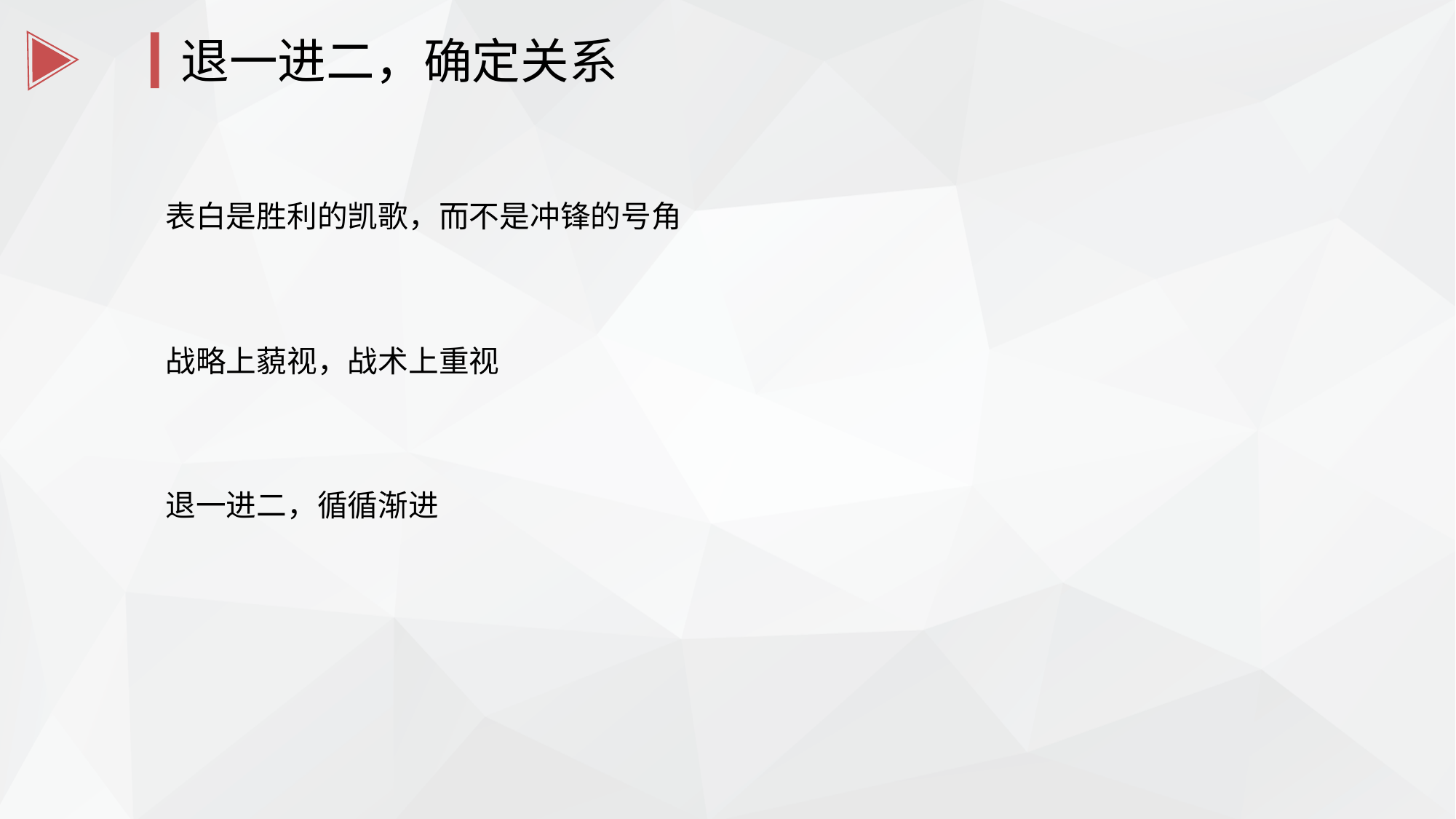

退一进二，确定关系

表白是胜利的凯歌，而不是冲锋的号角
战略上藐视，战术上重视
退一进二，循循渐进